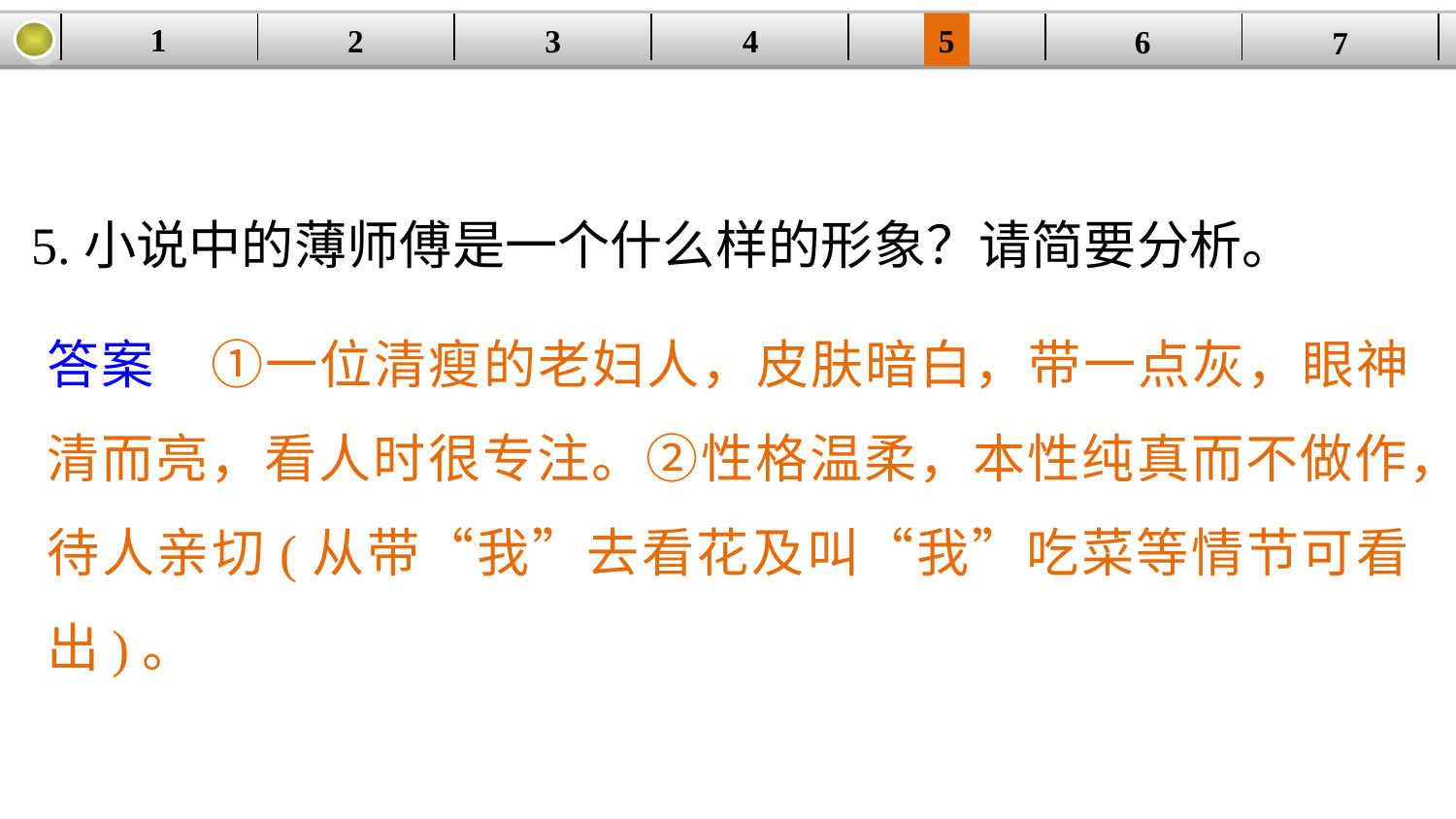

1
5
3
2
|  |  |  |  |  |  |  |
| --- | --- | --- | --- | --- | --- | --- |
4
6
7

5.小说中的薄师傅是一个什么样的形象？请简要分析。
答案　①一位清瘦的老妇人，皮肤暗白，带一点灰，眼神清而亮，看人时很专注。②性格温柔，本性纯真而不做作，待人亲切(从带“我”去看花及叫“我”吃菜等情节可看出)。